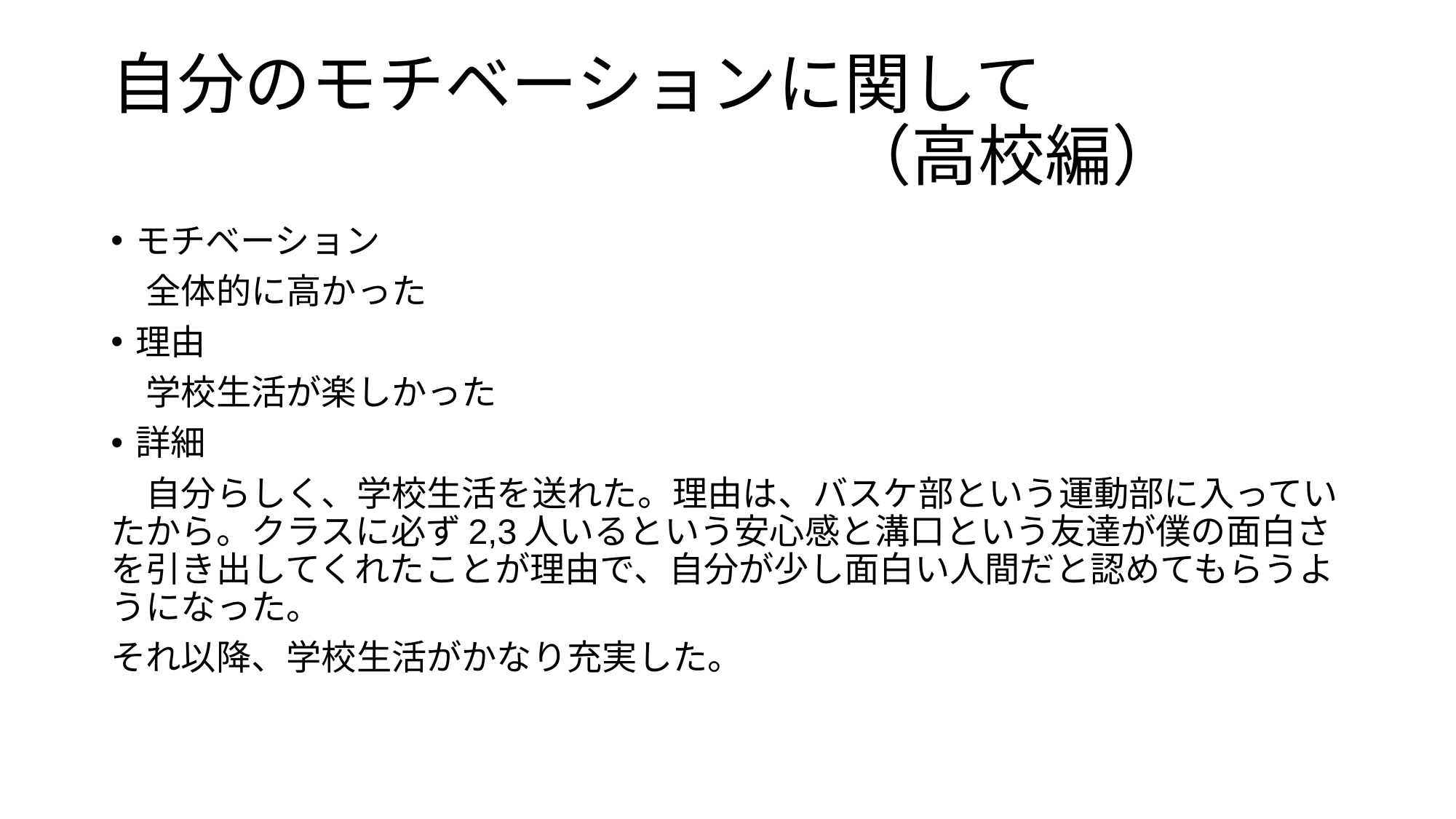

# 自分のモチベーションに関して 　　　　　　　　　　　（高校編）
モチベーション
　全体的に高かった
理由
　学校生活が楽しかった
詳細
　自分らしく、学校生活を送れた。理由は、バスケ部という運動部に入っていたから。クラスに必ず2,3人いるという安心感と溝口という友達が僕の面白さを引き出してくれたことが理由で、自分が少し面白い人間だと認めてもらうようになった。
それ以降、学校生活がかなり充実した。